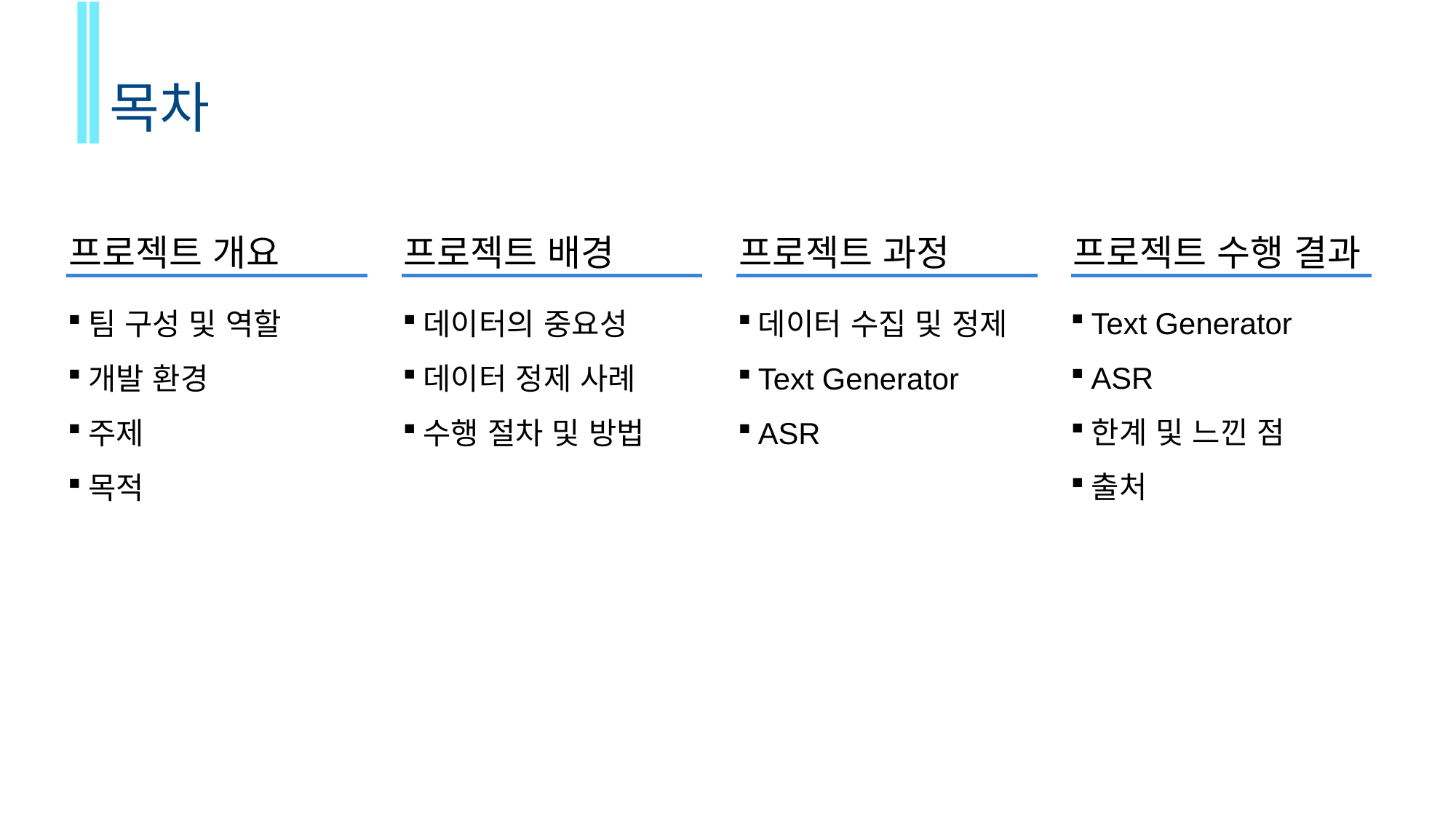

목차
프로젝트 개요
팀 구성 및 역할
개발 환경
주제
목적
프로젝트 배경
데이터의 중요성
데이터 정제 사례
수행 절차 및 방법

프로젝트 과정
데이터 수집 및 정제
Text Generator
ASR

프로젝트 수행 결과
Text Generator
ASR
한계 및 느낀 점
출처